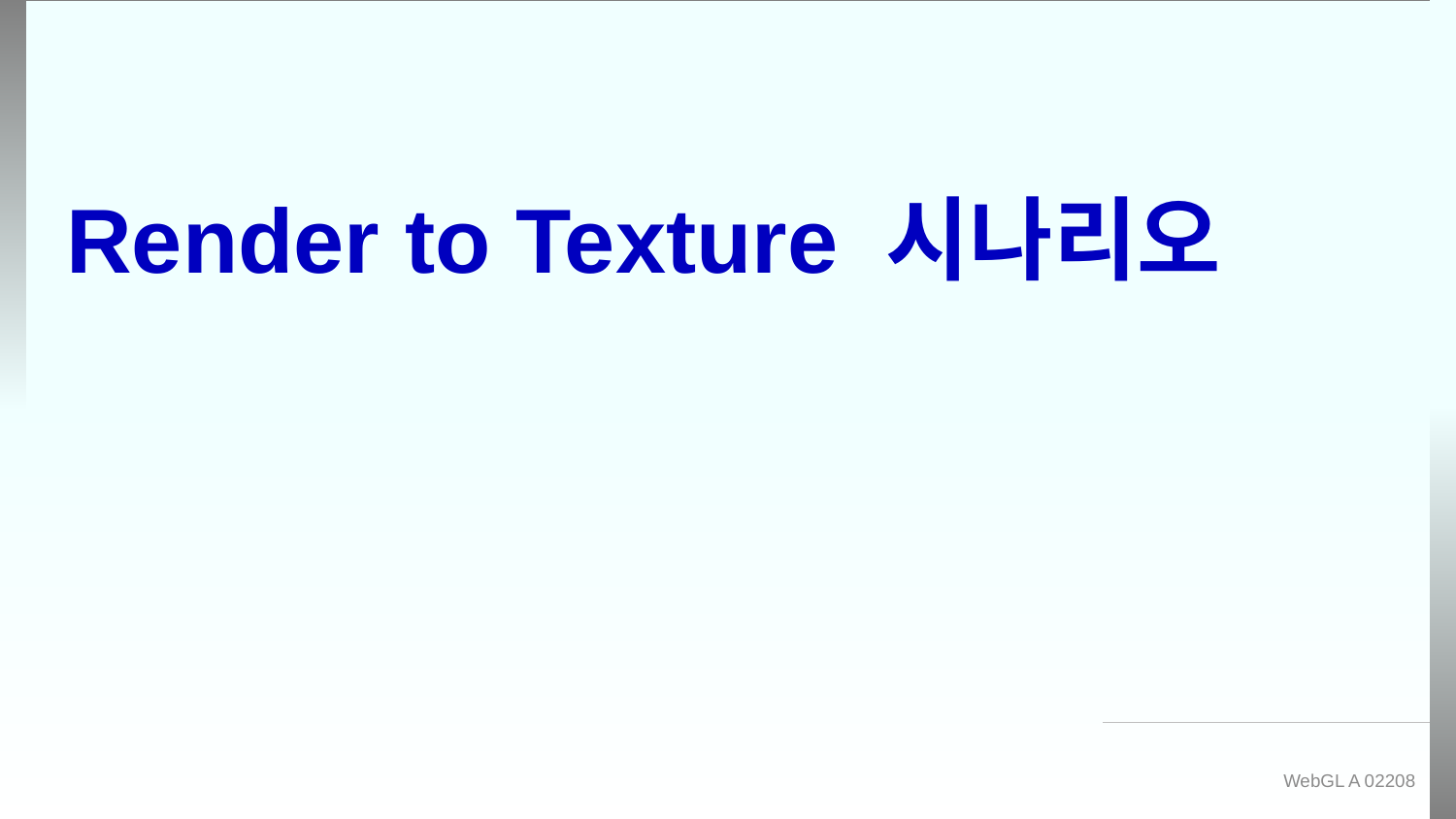

# Render to Texture 시나리오

WebGL A 02208